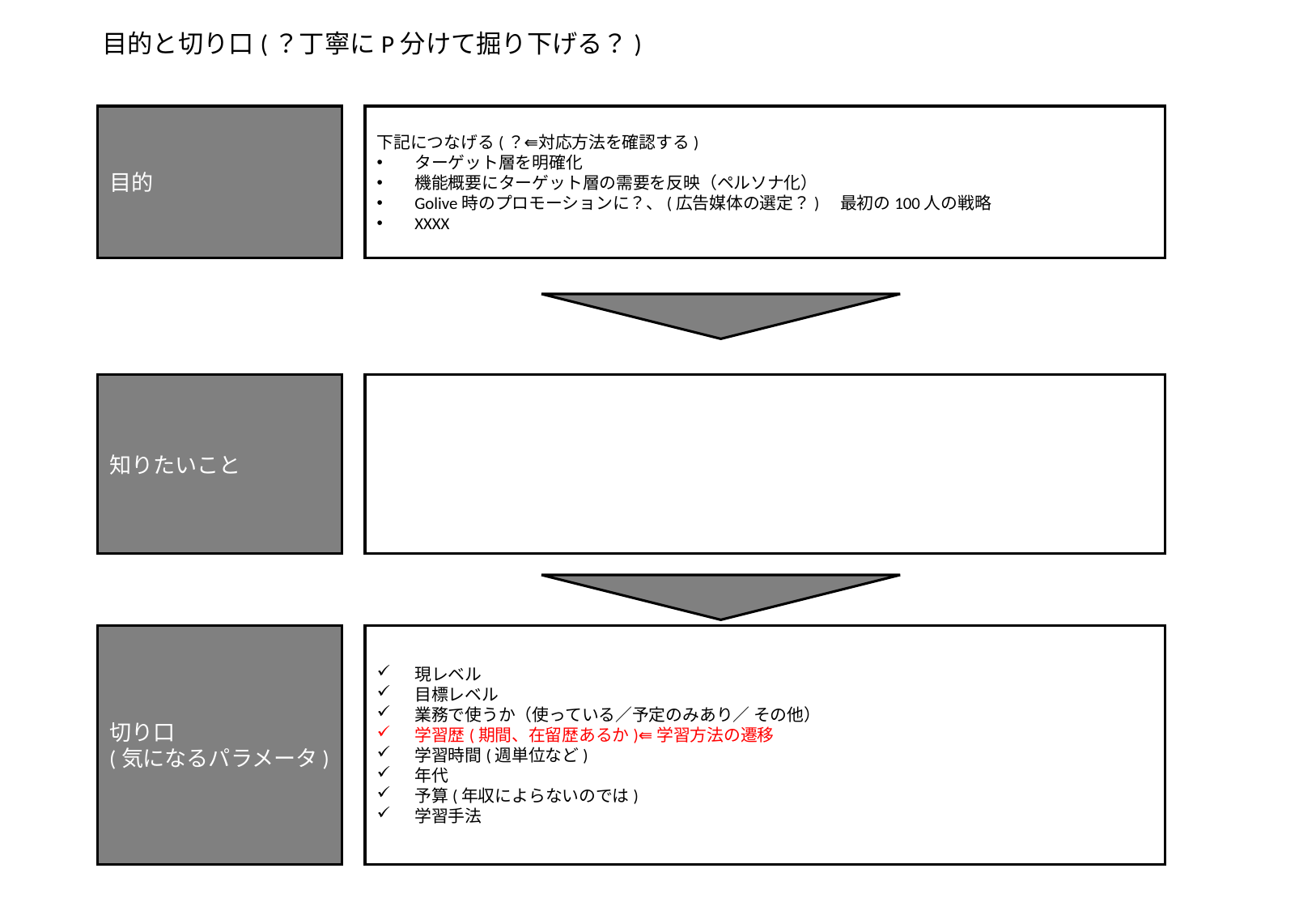

# 目的と切り口(？丁寧にP分けて掘り下げる？)
目的
下記につなげる(？⇚対応方法を確認する)
ターゲット層を明確化
機能概要にターゲット層の需要を反映（ペルソナ化）
Golive時のプロモーションに？、(広告媒体の選定？)　最初の100人の戦略
XXXX

知りたいこと

切り口
(気になるパラメータ)
現レベル
目標レベル
業務で使うか（使っている／予定のみあり／ その他）
学習歴(期間、在留歴あるか)⇚学習方法の遷移
学習時間(週単位など)
年代
予算(年収によらないのでは)
学習手法